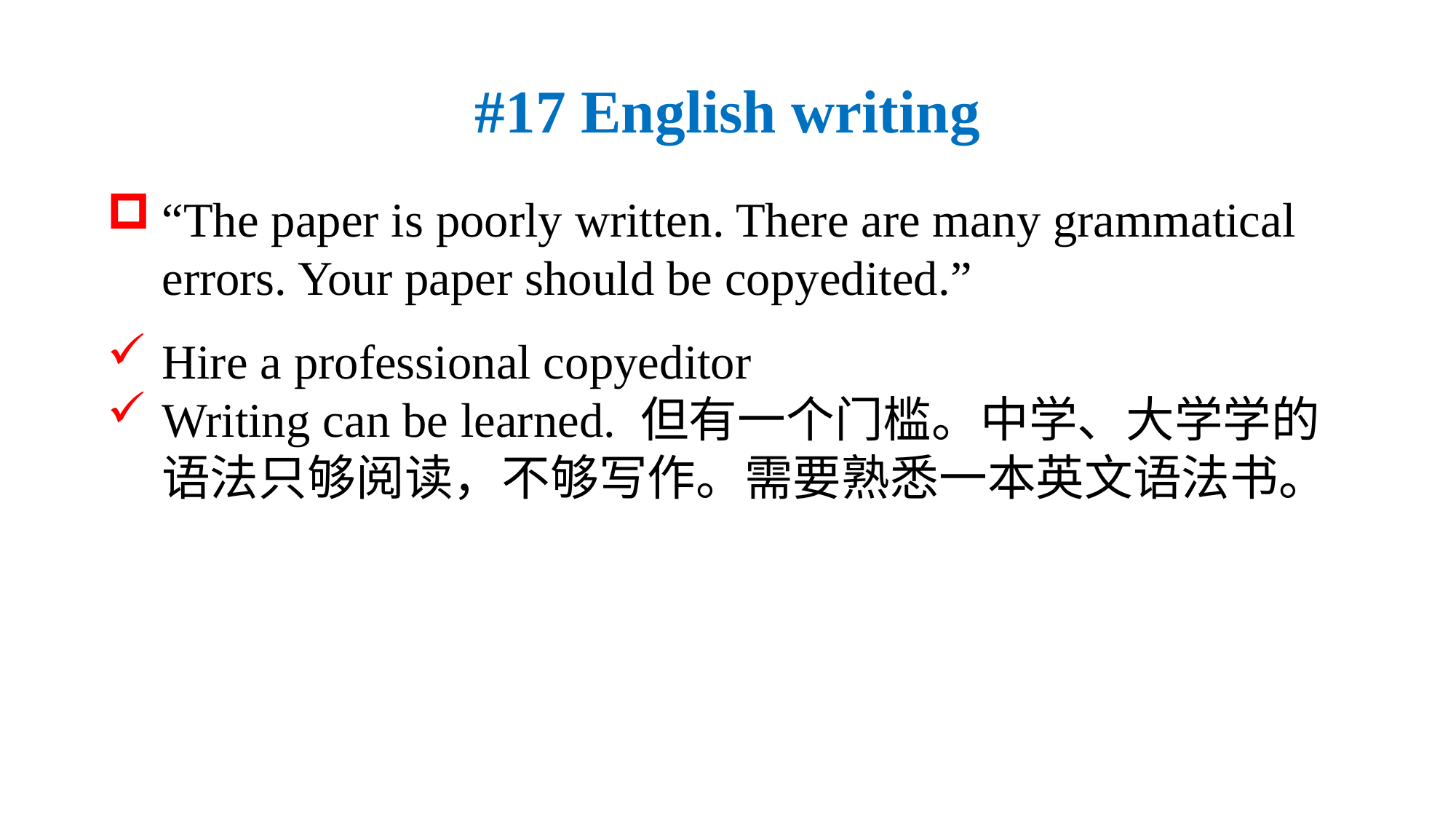

#17 English writing

“The paper is poorly written. There are many grammatical errors. Your paper should be copyedited.”

Hire a professional copyeditor
Writing can be learned. 但有一个门槛。中学、大学学的语法只够阅读，不够写作。需要熟悉一本英文语法书。